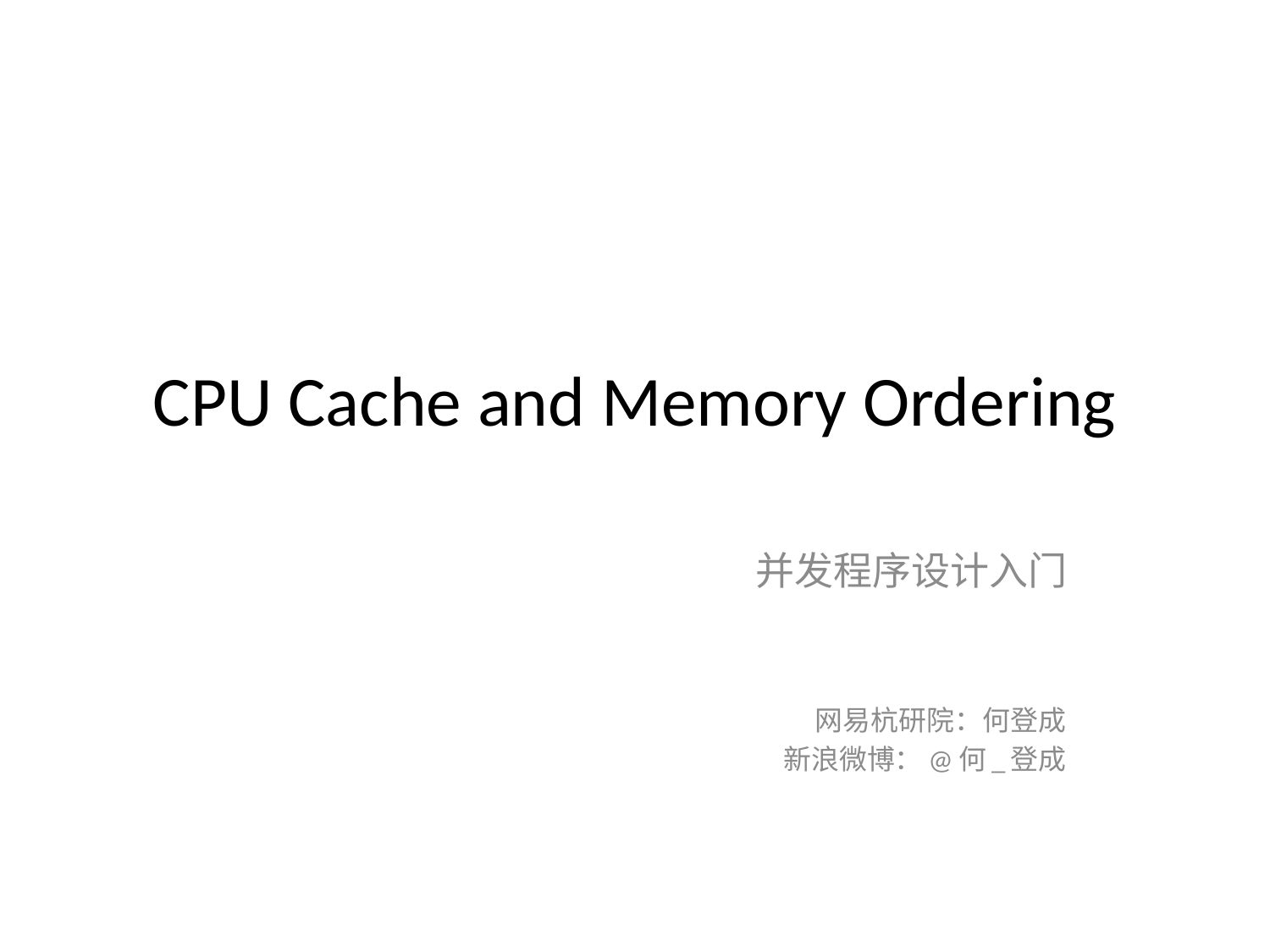

# CPU Cache and Memory Ordering
并发程序设计入门

网易杭研院：何登成
新浪微博：@何_登成